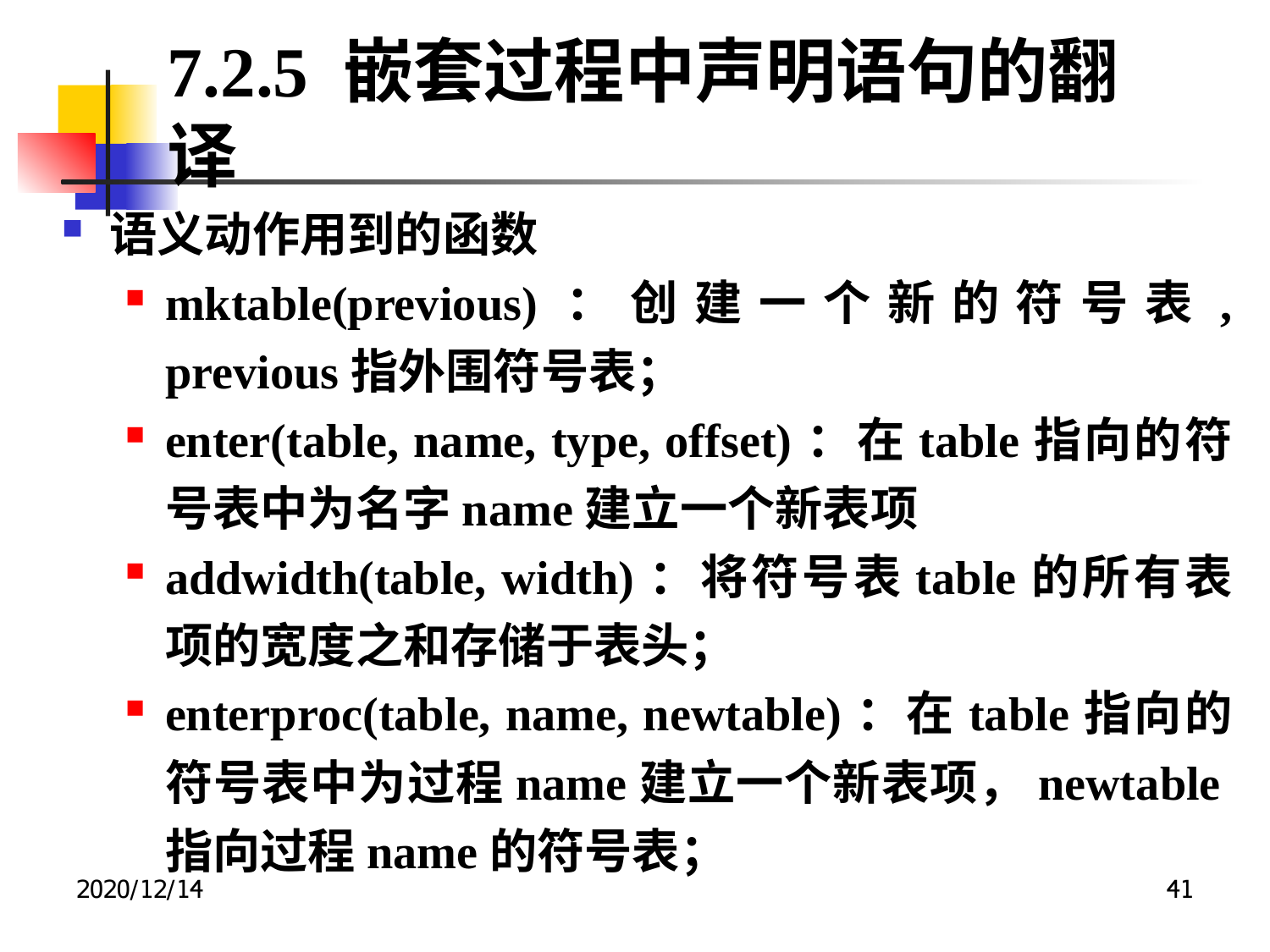

7.2.5 嵌套过程中声明语句的翻译
语义动作用到的函数
mktable(previous)：创建一个新的符号表, previous指外围符号表；
enter(table, name, type, offset)：在table指向的符号表中为名字name建立一个新表项
addwidth(table, width)：将符号表table的所有表项的宽度之和存储于表头；
enterproc(table, name, newtable)：在table指向的符号表中为过程name建立一个新表项，newtable指向过程name的符号表；
2020/12/14
41